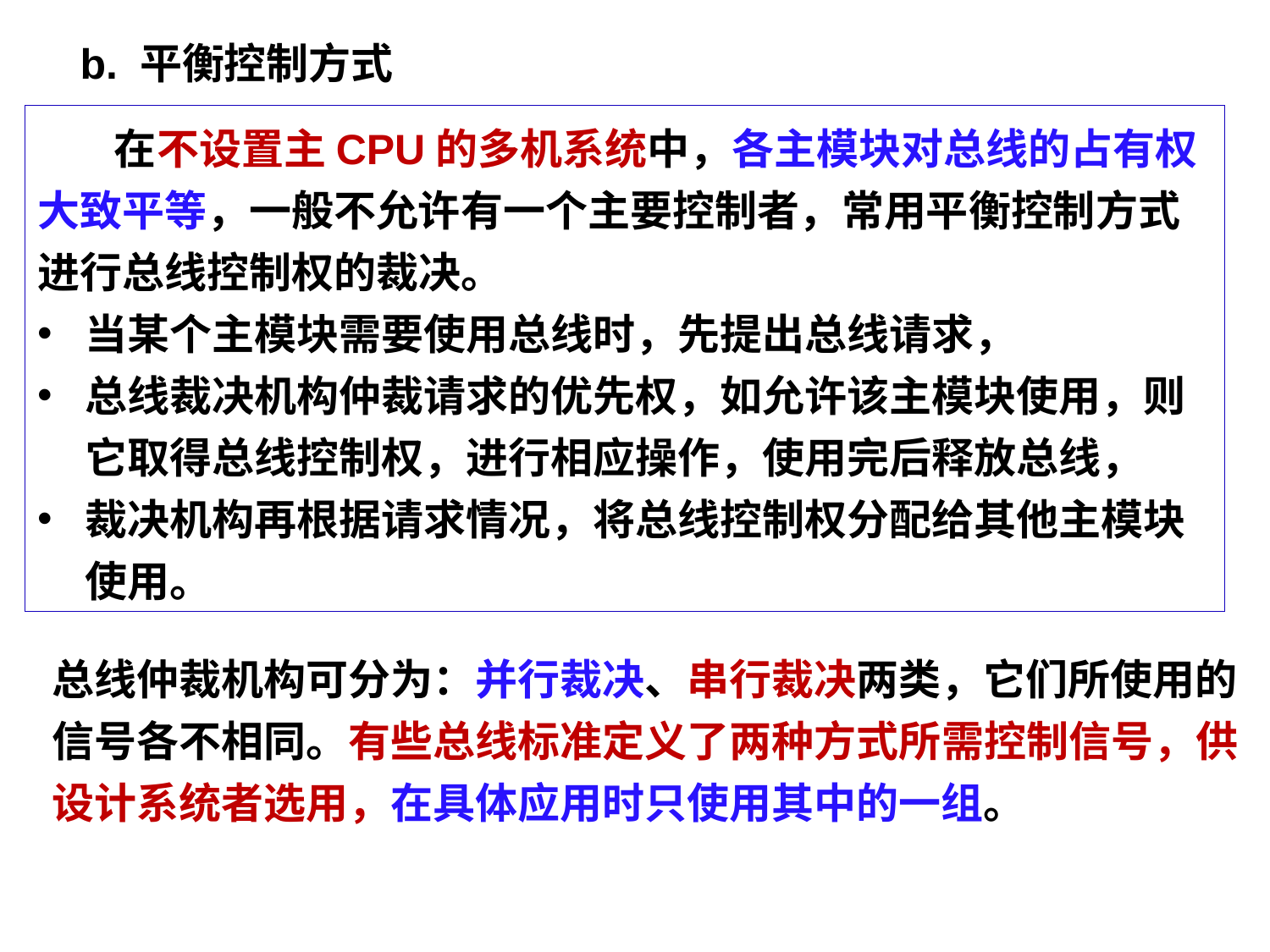

b. 平衡控制方式
       在不设置主CPU的多机系统中，各主模块对总线的占有权大致平等，一般不允许有一个主要控制者，常用平衡控制方式进行总线控制权的裁决。
当某个主模块需要使用总线时，先提出总线请求，
总线裁决机构仲裁请求的优先权，如允许该主模块使用，则它取得总线控制权，进行相应操作，使用完后释放总线，
裁决机构再根据请求情况，将总线控制权分配给其他主模块使用。
总线仲裁机构可分为：并行裁决、串行裁决两类，它们所使用的信号各不相同。有些总线标准定义了两种方式所需控制信号，供设计系统者选用，在具体应用时只使用其中的一组。
159